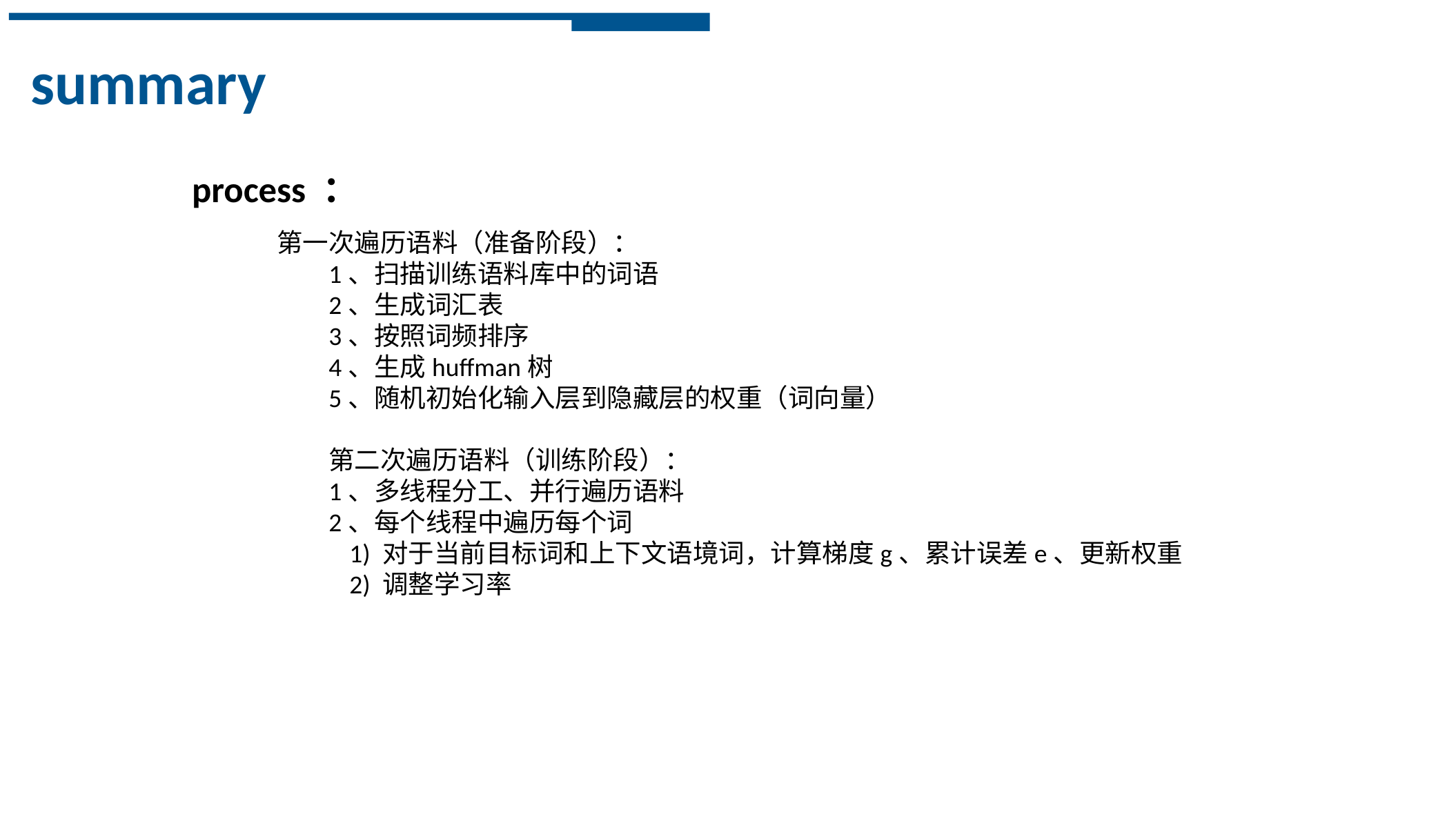

summary
process ：

第一次遍历语料（准备阶段）：
1、扫描训练语料库中的词语
2、生成词汇表
3、按照词频排序
4、生成huffman树
5、随机初始化输入层到隐藏层的权重（词向量）

第二次遍历语料（训练阶段）：
1、多线程分工、并行遍历语料
2、每个线程中遍历每个词
	1) 对于当前目标词和上下文语境词，计算梯度g、累计误差e、更新权重
	2) 调整学习率